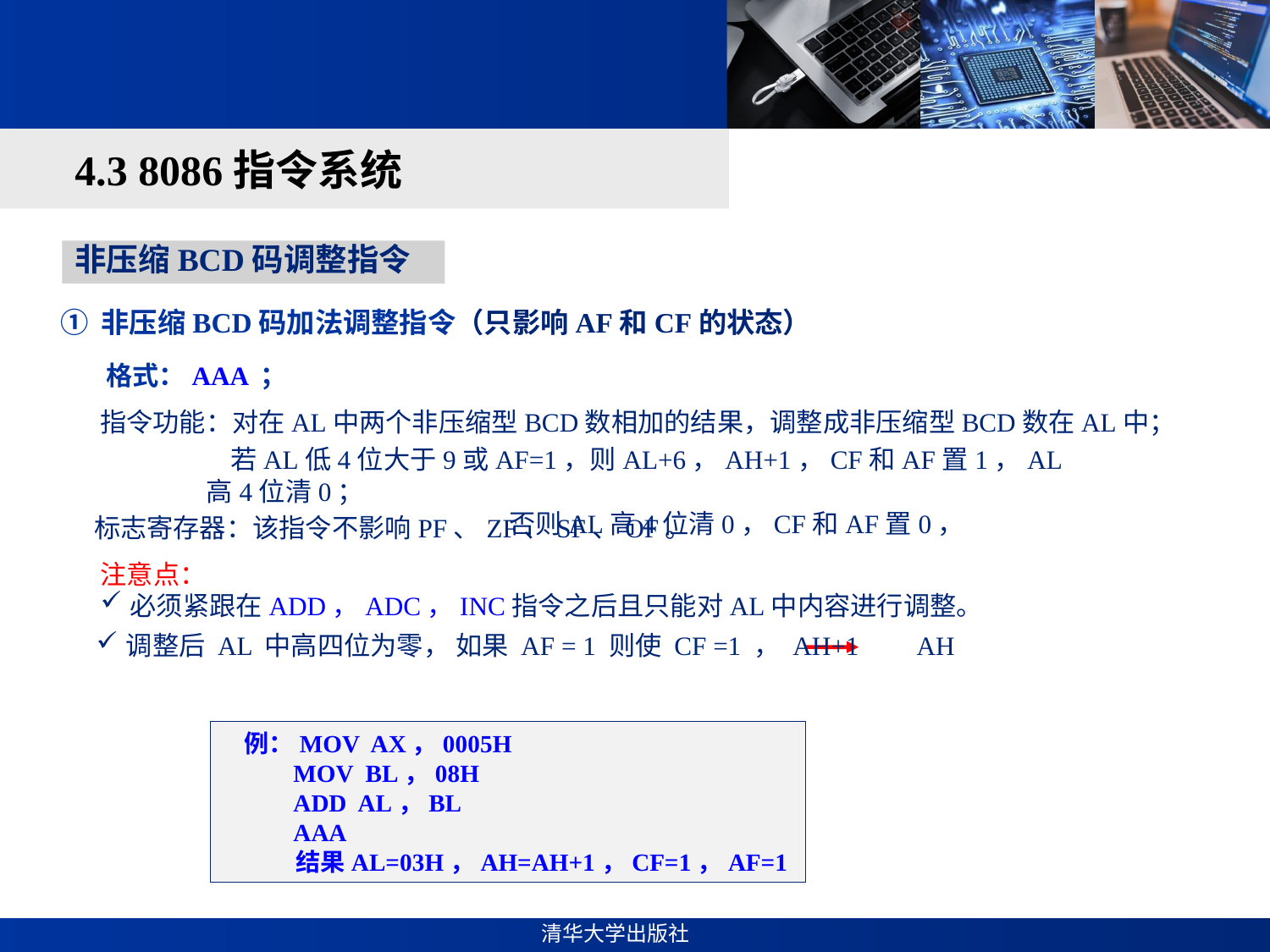

#
4.3 8086指令系统

非压缩BCD码调整指令
① 非压缩BCD码加法调整指令（只影响AF和CF的状态）
 格式：AAA ；
指令功能：对在AL中两个非压缩型BCD数相加的结果，调整成非压缩型BCD数在AL中；
   若AL低4位大于9或AF=1，则AL+6，AH+1，CF和AF置1，AL高4位清0；
                                                  否则AL高4位清0，CF和AF置0，
标志寄存器：该指令不影响PF、ZF、SF、OF。
注意点：
必须紧跟在ADD，ADC，INC指令之后且只能对AL中内容进行调整。
调整后 AL 中高四位为零， 如果 AF = 1 则使 CF =1 ， AH+1         AH

例：MOV  AX，0005H
        MOV  BL，08H
        ADD  AL，BL
        AAA
        结果AL=03H，AH=AH+1，CF=1，AF=1